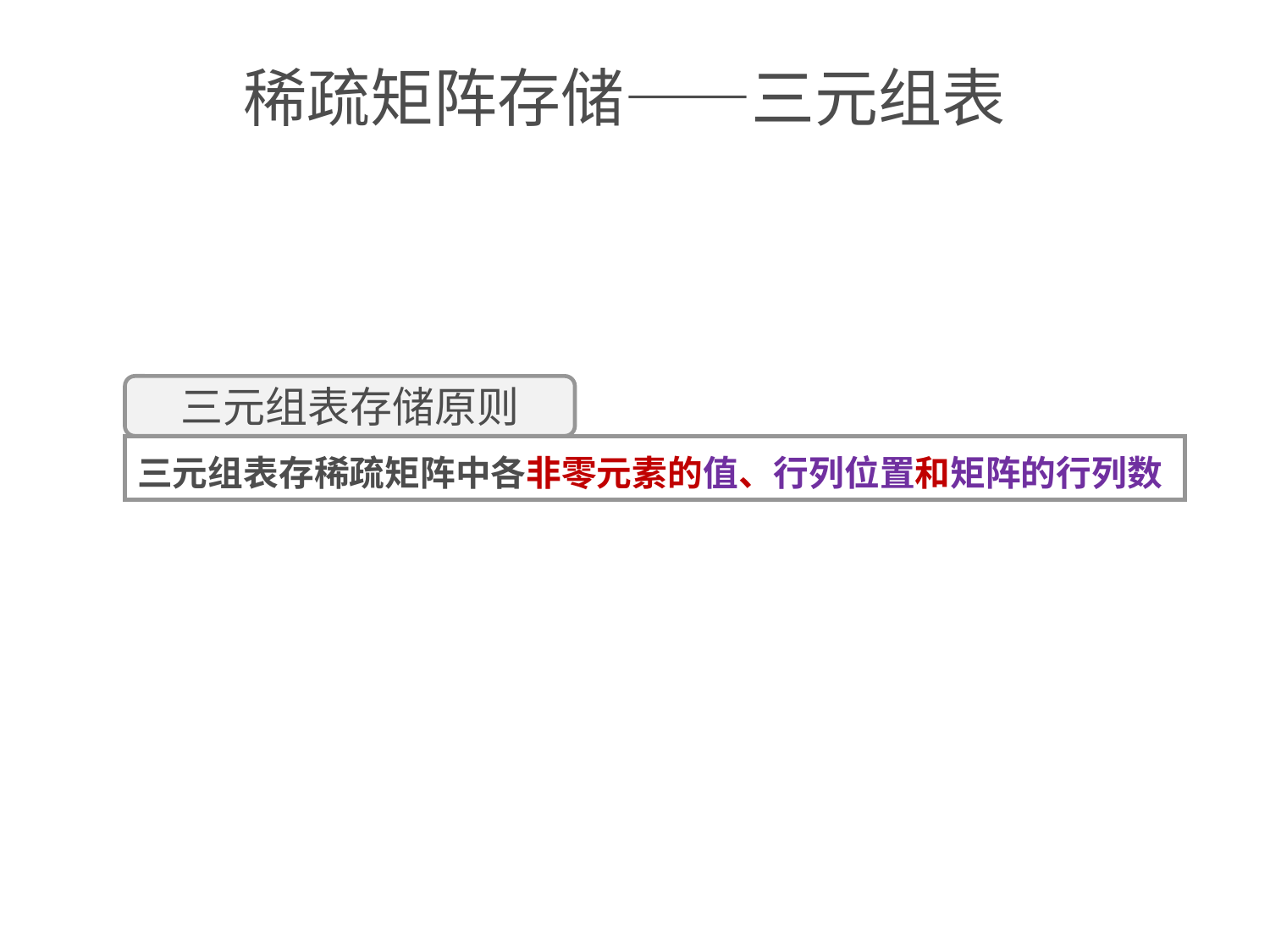

# 稀疏矩阵存储——三元组表
三元组表存储原则
三元组表存稀疏矩阵中各非零元素的值、行列位置和矩阵的行列数
49